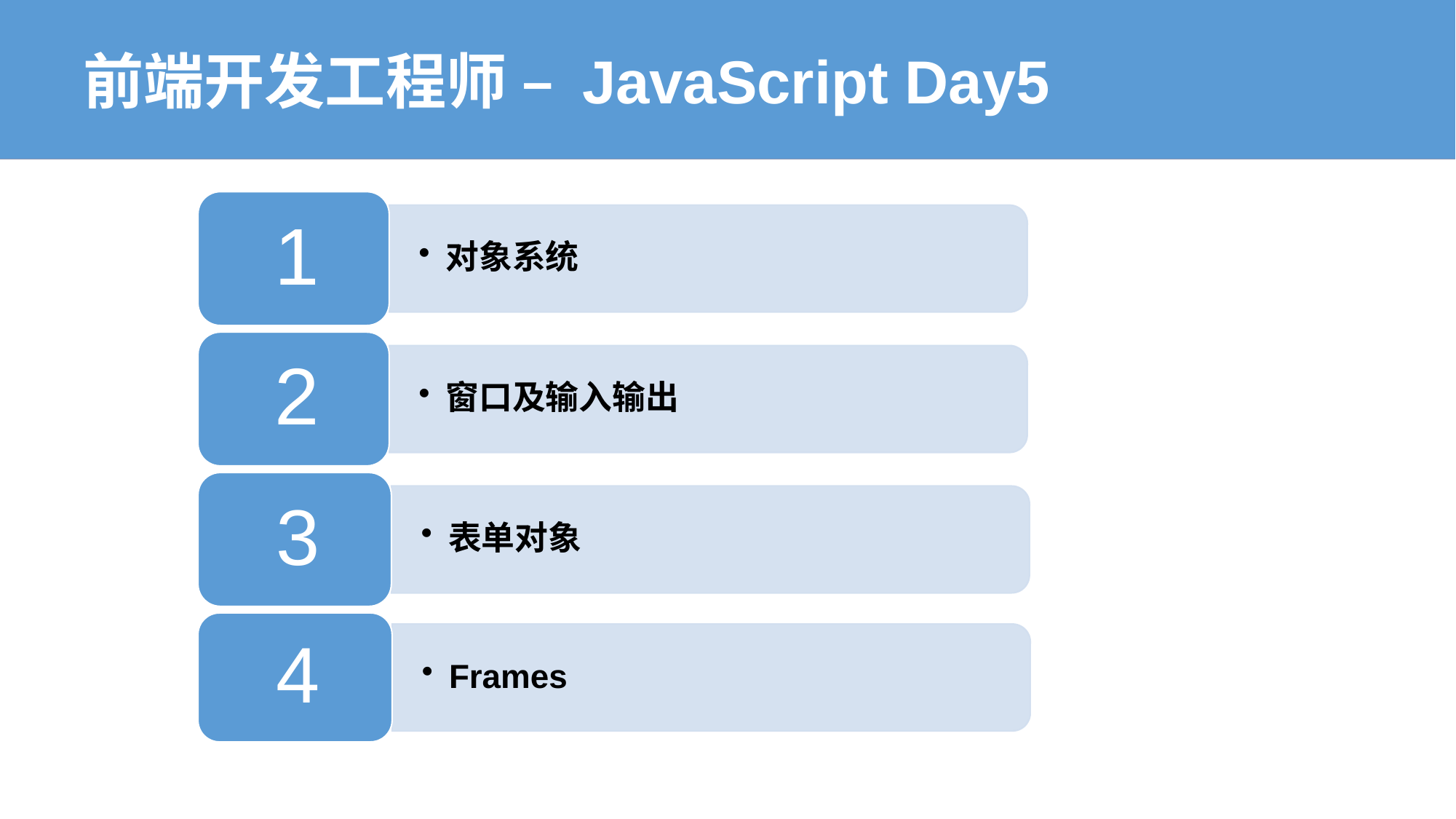

前端开发工程师 – JavaScript Day5

对象系统
1
窗口及输入输出
2
表单对象
3
Frames
4